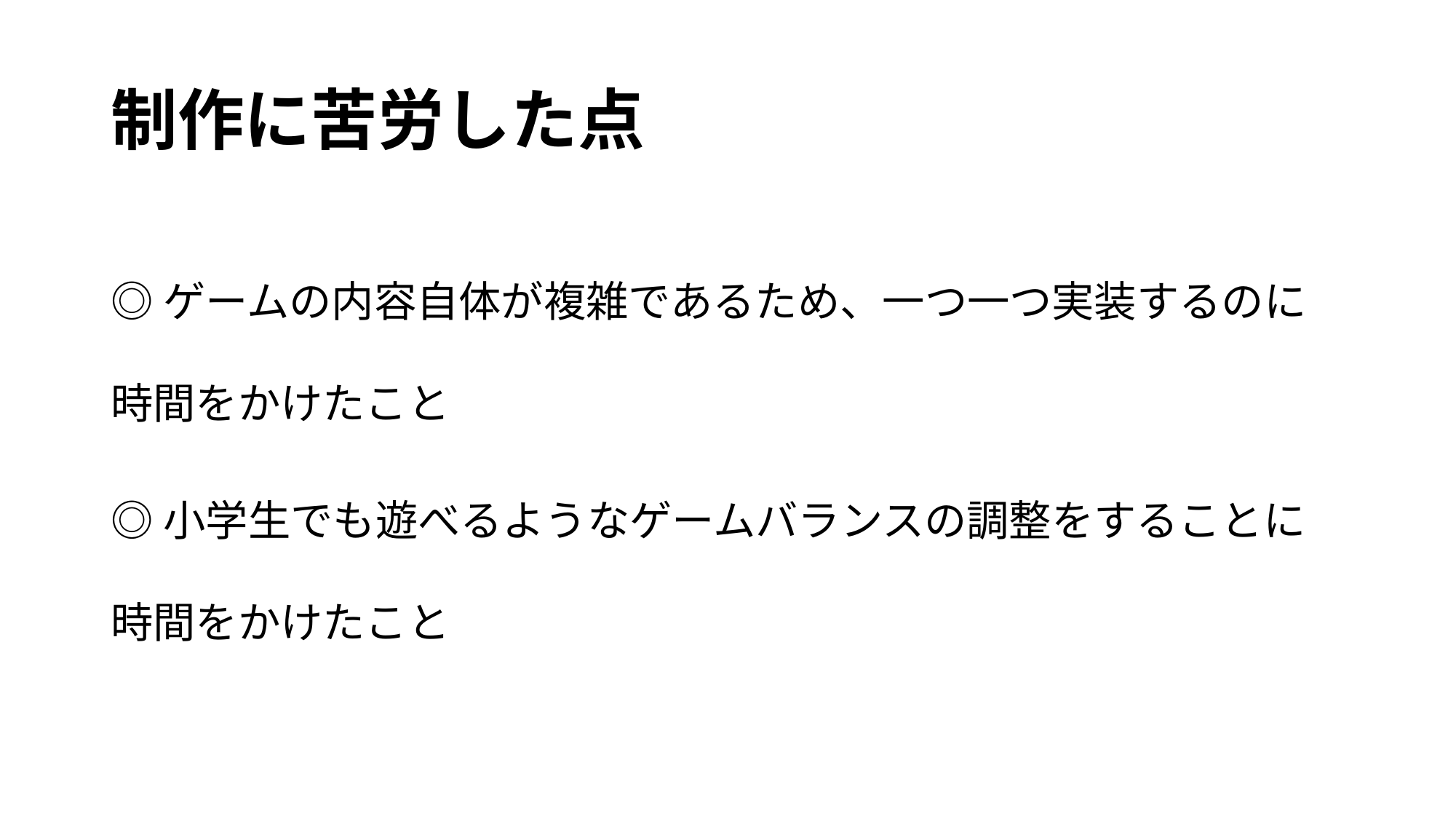

# 制作に苦労した点
◎ゲームの内容自体が複雑であるため、一つ一つ実装するのに時間をかけたこと
◎小学生でも遊べるようなゲームバランスの調整をすることに時間をかけたこと